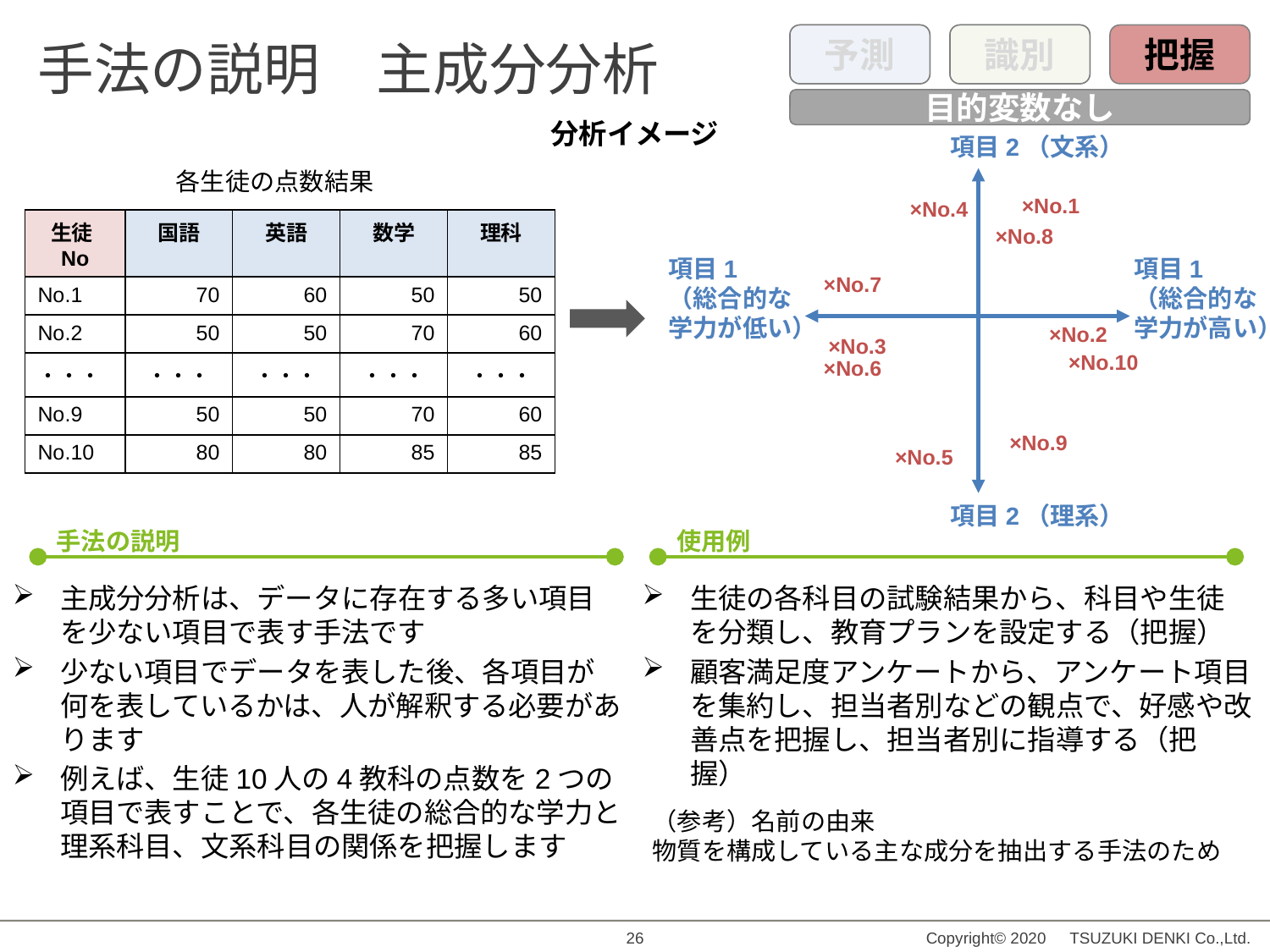

# 手法の説明　主成分分析
予測

識別

把握
目的変数なし
分析イメージ
項目2（文系）
各生徒の点数結果
×No.1
×No.4
| 生徒No | 国語 | 英語 | 数学 | 理科 |
| --- | --- | --- | --- | --- |
| No.1 | 70 | 60 | 50 | 50 |
| No.2 | 50 | 50 | 70 | 60 |
| ・・・ | ・・・ | ・・・ | ・・・ | ・・・ |
| No.9 | 50 | 50 | 70 | 60 |
| No.10 | 80 | 80 | 85 | 85 |
×No.8
項目1
（総合的な
学力が低い）
項目1
（総合的な
学力が高い）
×No.7

×No.2
×No.3
×No.10
×No.6
×No.9
×No.5
項目2（理系）
手法の説明
使用例
主成分分析は、データに存在する多い項目を少ない項目で表す手法です
少ない項目でデータを表した後、各項目が何を表しているかは、人が解釈する必要があります
例えば、生徒10人の4教科の点数を2つの項目で表すことで、各生徒の総合的な学力と理系科目、文系科目の関係を把握します
生徒の各科目の試験結果から、科目や生徒を分類し、教育プランを設定する（把握）
顧客満足度アンケートから、アンケート項目を集約し、担当者別などの観点で、好感や改善点を把握し、担当者別に指導する（把握）
（参考）名前の由来
物質を構成している主な成分を抽出する手法のため
26
Copyright© 2020　TSUZUKI DENKI Co.,Ltd.